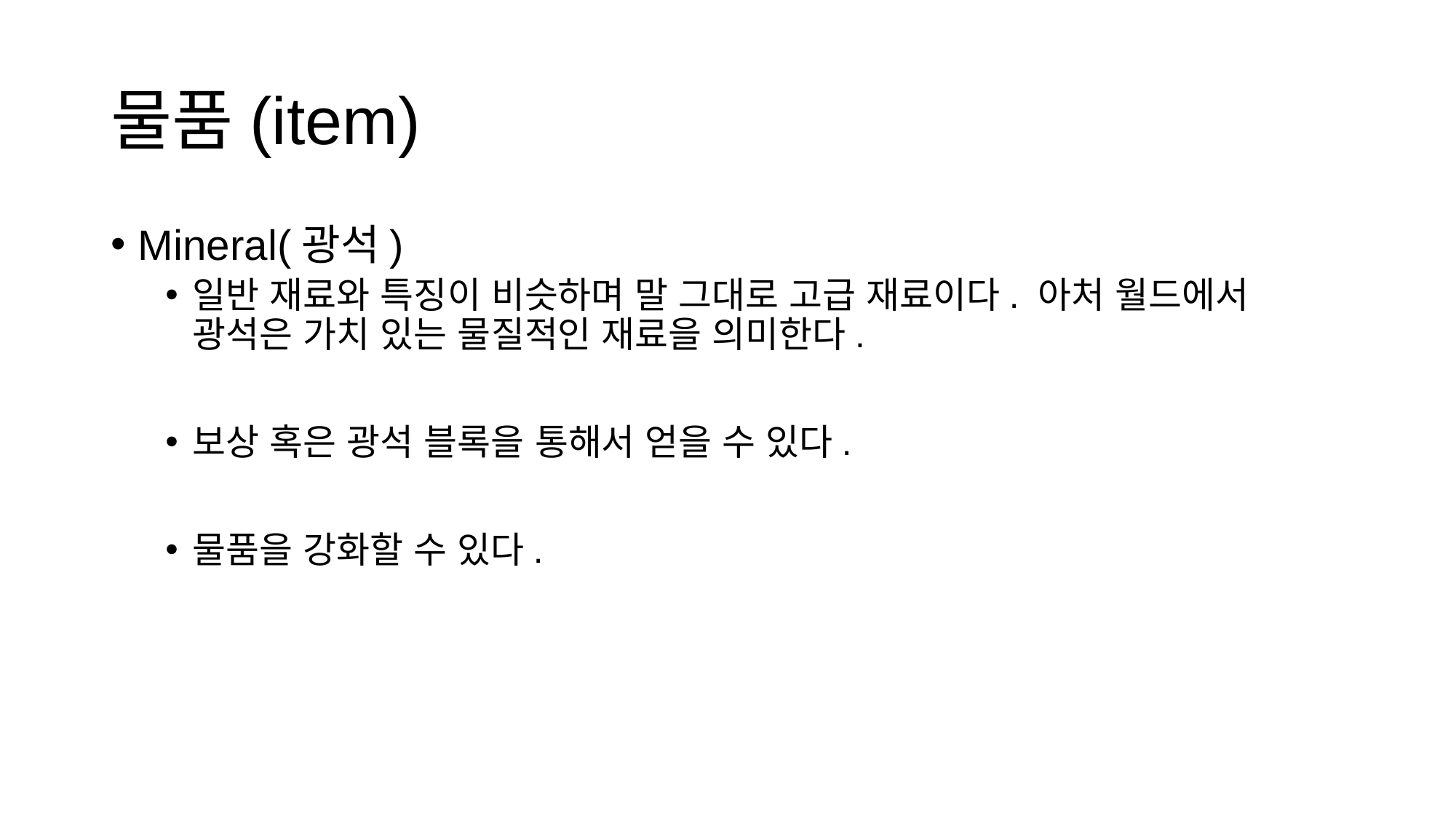

# 물품(item)
Mineral(광석)
일반 재료와 특징이 비슷하며 말 그대로 고급 재료이다. 아처 월드에서 광석은 가치 있는 물질적인 재료을 의미한다.

보상 혹은 광석 블록을 통해서 얻을 수 있다.

물품을 강화할 수 있다.